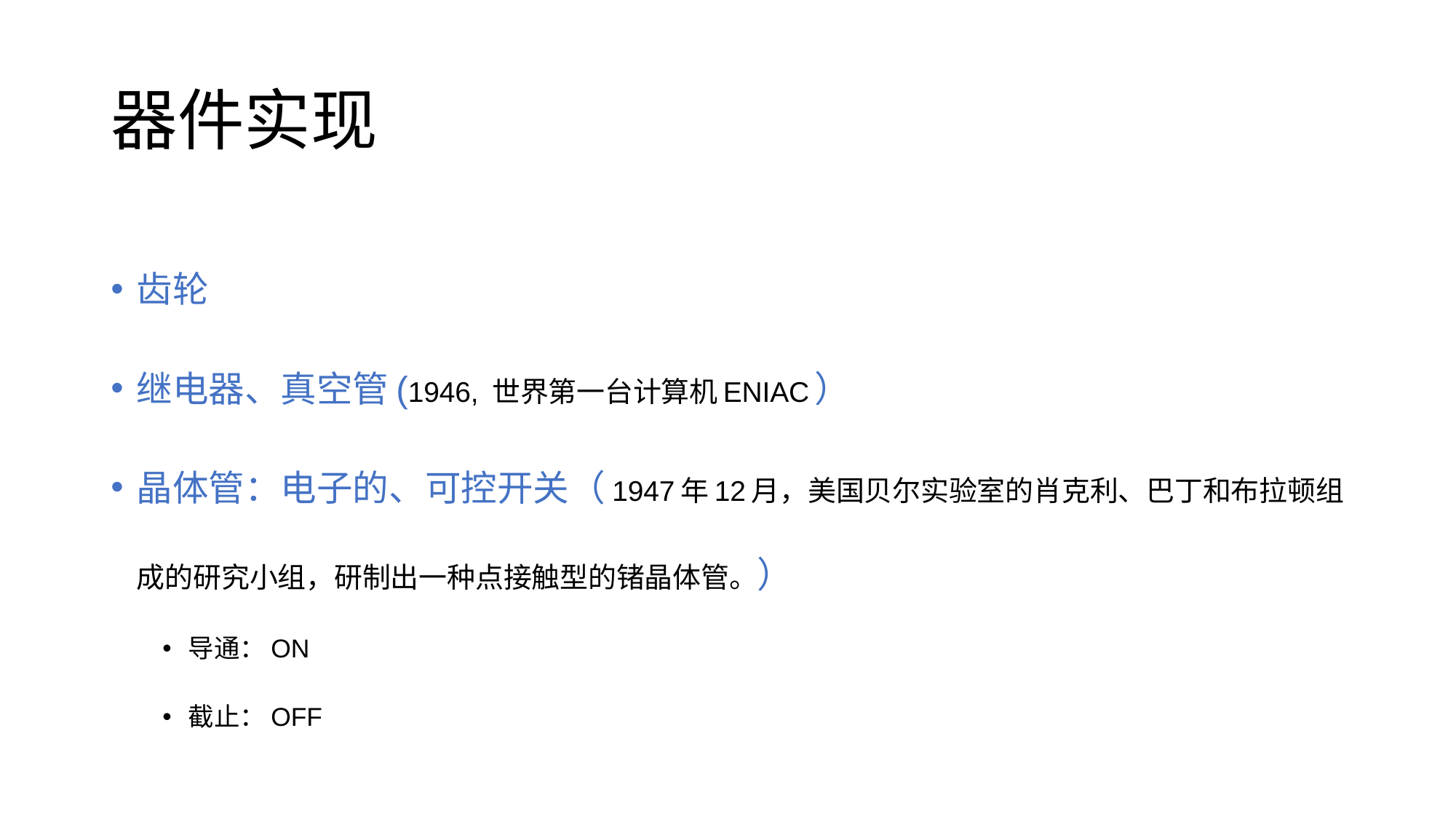

# 器件实现
齿轮
继电器、真空管(1946, 世界第一台计算机ENIAC）
晶体管：电子的、可控开关（1947年12月，美国贝尔实验室的肖克利、巴丁和布拉顿组成的研究小组，研制出一种点接触型的锗晶体管。）
导通：ON
截止：OFF